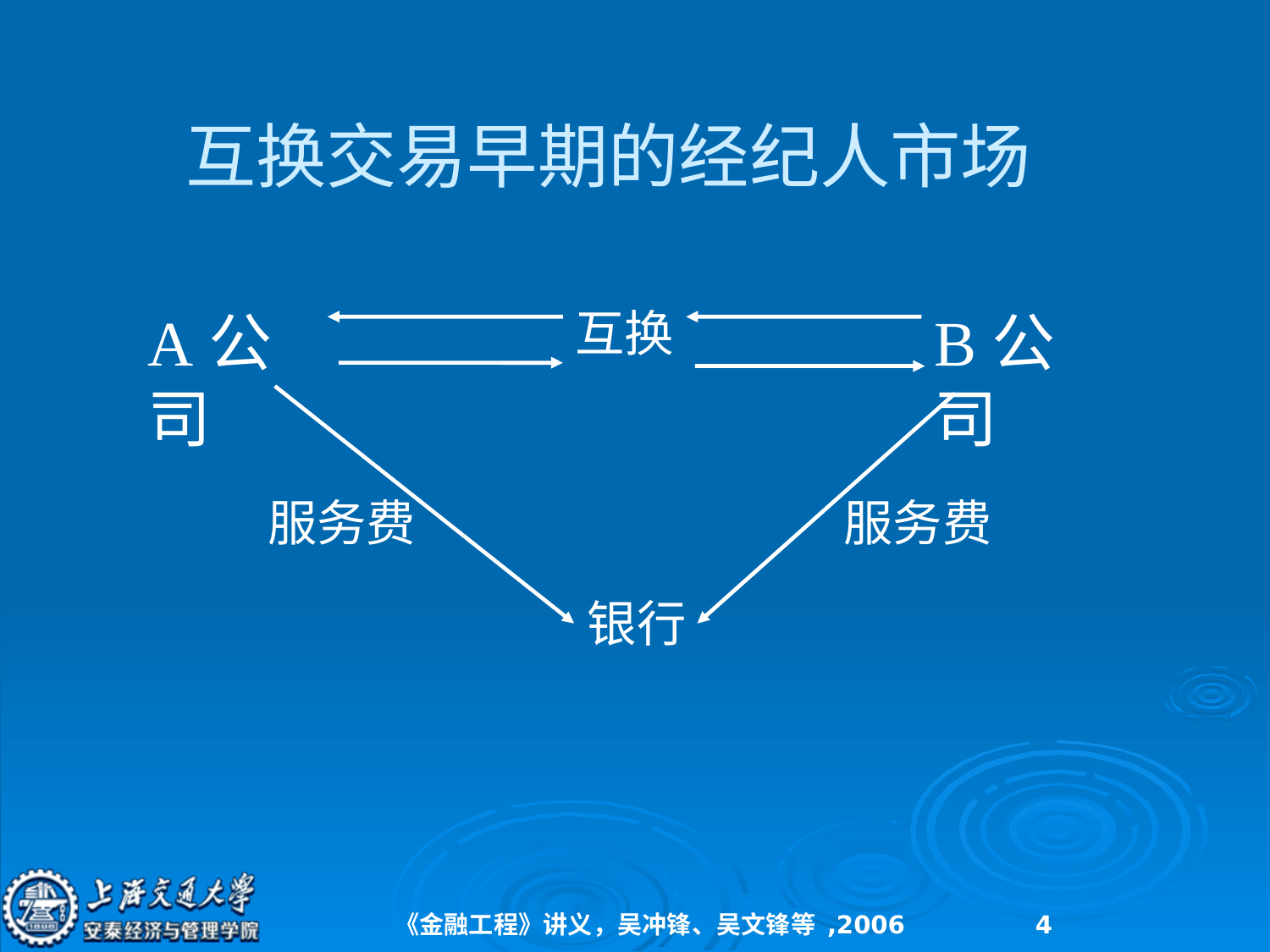

# 互换交易早期的经纪人市场
A公司
互换
B公司

服务费
服务费
银行